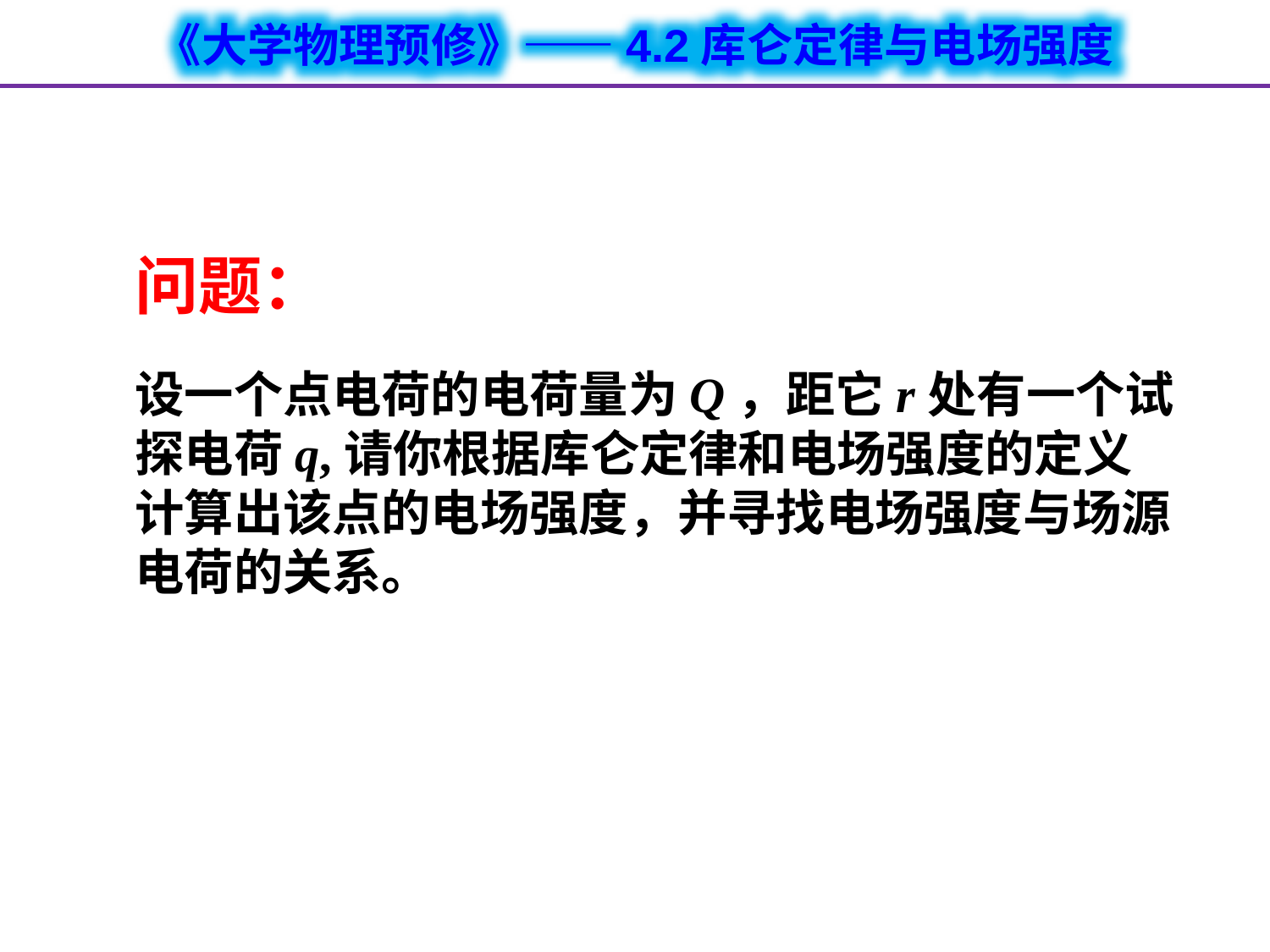

问题：
设一个点电荷的电荷量为Q，距它r处有一个试探电荷q,请你根据库仑定律和电场强度的定义计算出该点的电场强度，并寻找电场强度与场源电荷的关系。